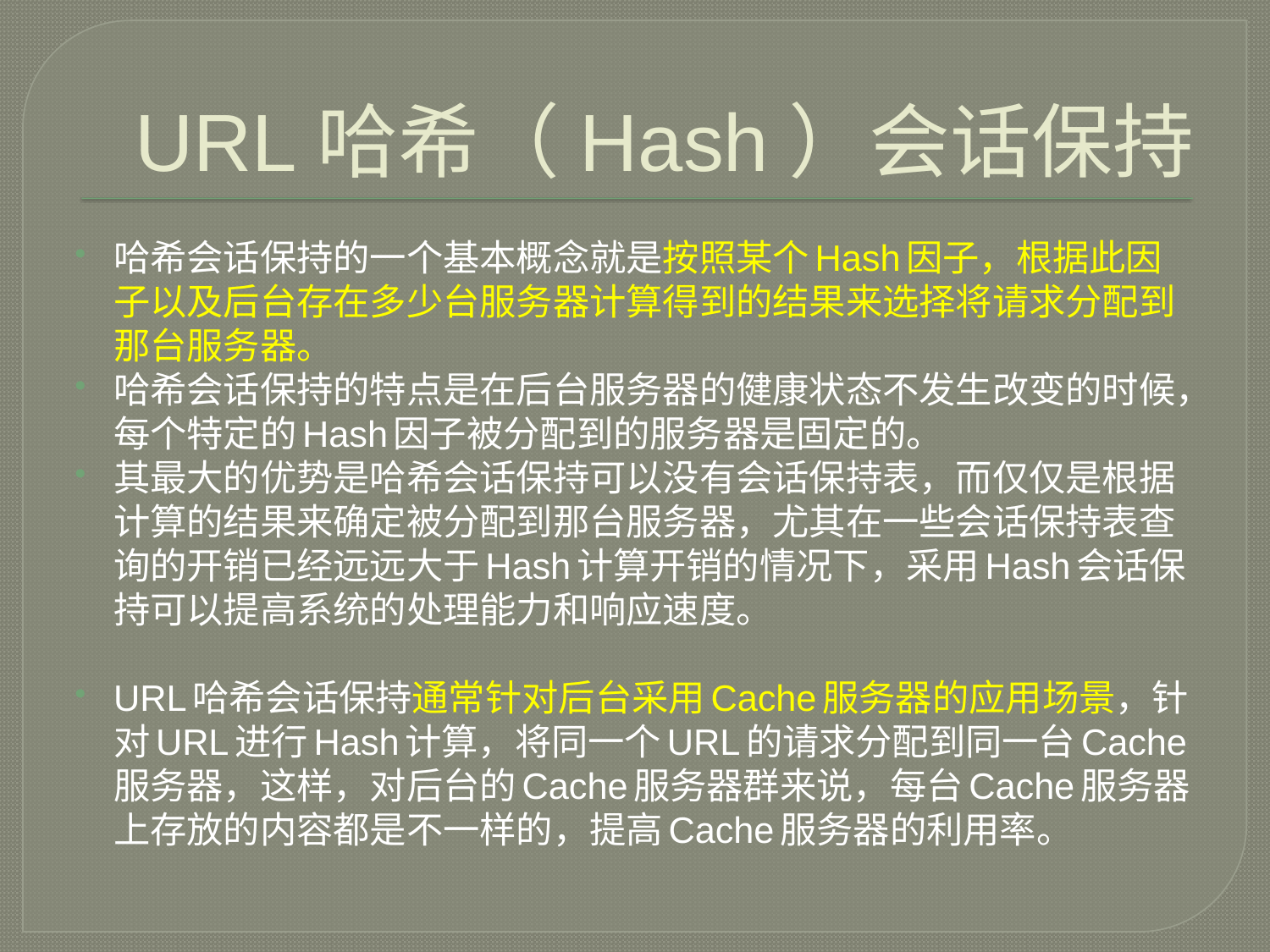

# URL哈希（Hash）会话保持
哈希会话保持的一个基本概念就是按照某个Hash因子，根据此因子以及后台存在多少台服务器计算得到的结果来选择将请求分配到那台服务器。
哈希会话保持的特点是在后台服务器的健康状态不发生改变的时候，每个特定的Hash因子被分配到的服务器是固定的。
其最大的优势是哈希会话保持可以没有会话保持表，而仅仅是根据计算的结果来确定被分配到那台服务器，尤其在一些会话保持表查询的开销已经远远大于Hash计算开销的情况下，采用Hash会话保持可以提高系统的处理能力和响应速度。

URL哈希会话保持通常针对后台采用Cache服务器的应用场景，针对URL进行Hash计算，将同一个URL的请求分配到同一台Cache服务器，这样，对后台的Cache服务器群来说，每台Cache服务器上存放的内容都是不一样的，提高Cache服务器的利用率。